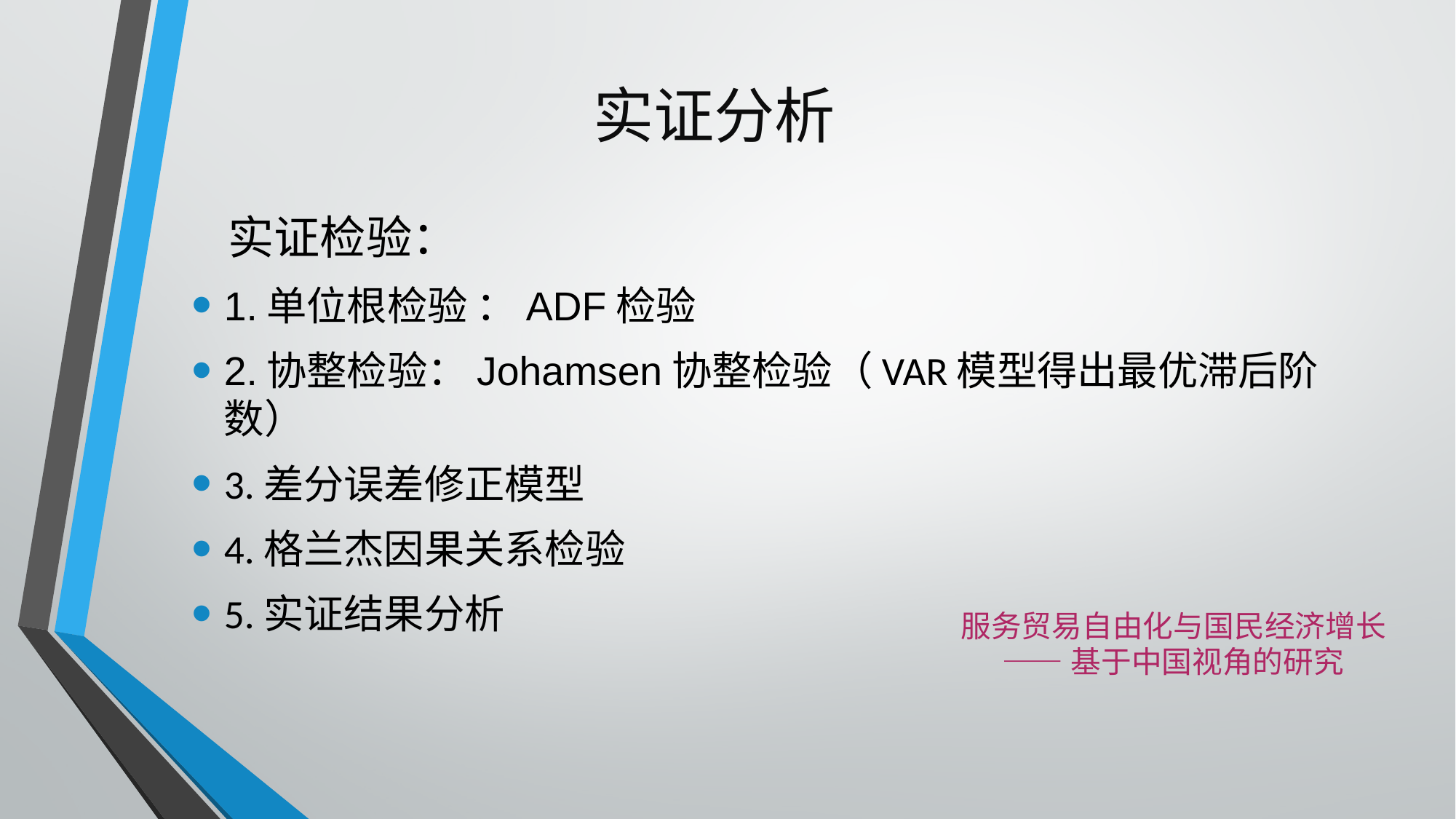

# 实证分析
   实证检验：
1.单位根检验 ：ADF检验
2.协整检验：Johamsen协整检验（VAR模型得出最优滞后阶数）
3.差分误差修正模型
4.格兰杰因果关系检验
5.实证结果分析